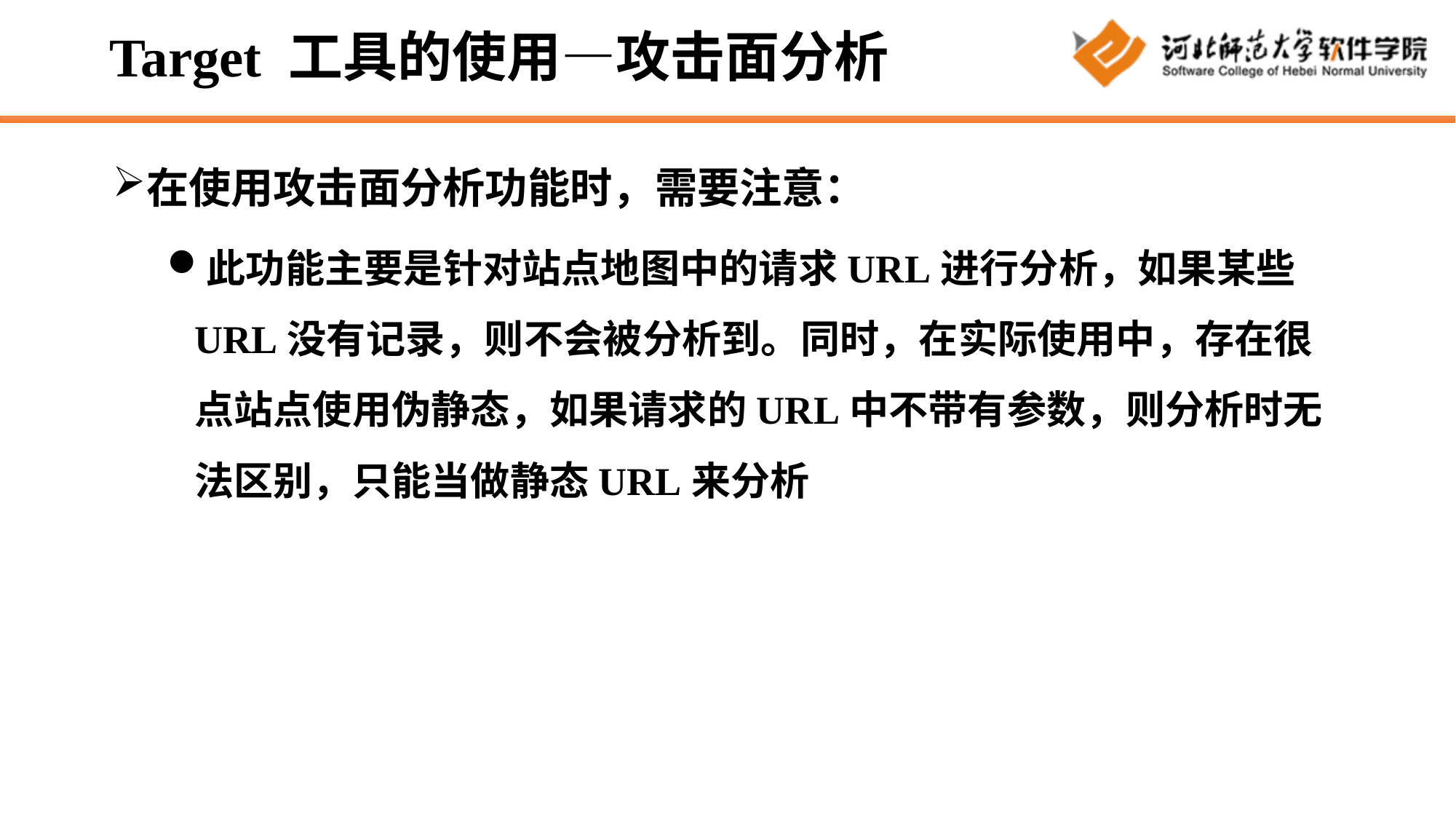

# Target 工具的使用—攻击面分析
在使用攻击面分析功能时，需要注意：
此功能主要是针对站点地图中的请求URL进行分析，如果某些URL没有记录，则不会被分析到。同时，在实际使用中，存在很点站点使用伪静态，如果请求的URL中不带有参数，则分析时无法区别，只能当做静态URL来分析